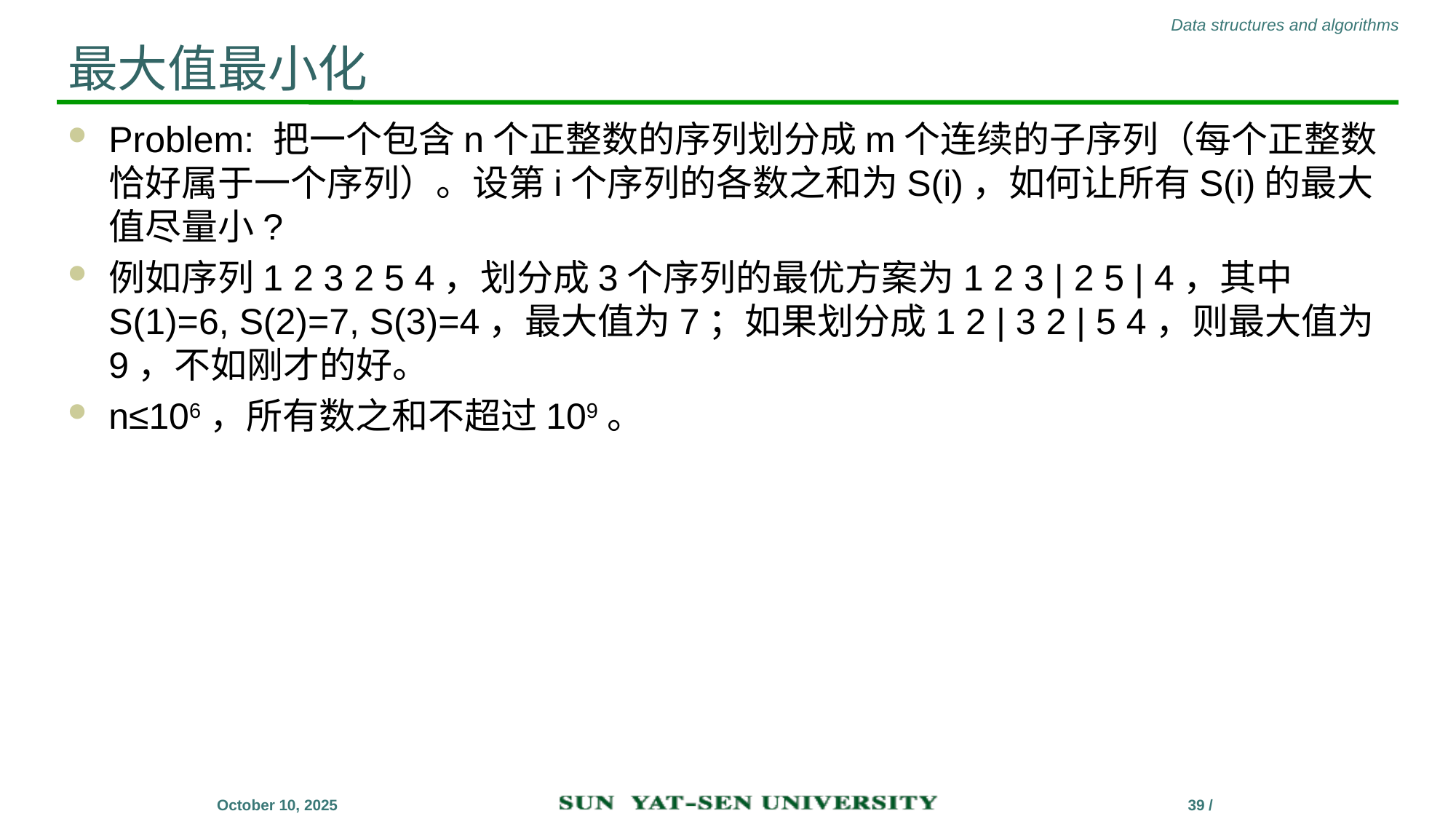

# 最大值最小化
Problem: 把一个包含n个正整数的序列划分成m个连续的子序列（每个正整数恰好属于一个序列）。设第i个序列的各数之和为S(i)，如何让所有S(i)的最大值尽量小?
例如序列1 2 3 2 5 4，划分成3个序列的最优方案为1 2 3 | 2 5 | 4，其中S(1)=6, S(2)=7, S(3)=4，最大值为7；如果划分成1 2 | 3 2 | 5 4，则最大值为9，不如刚才的好。
n≤106，所有数之和不超过109。